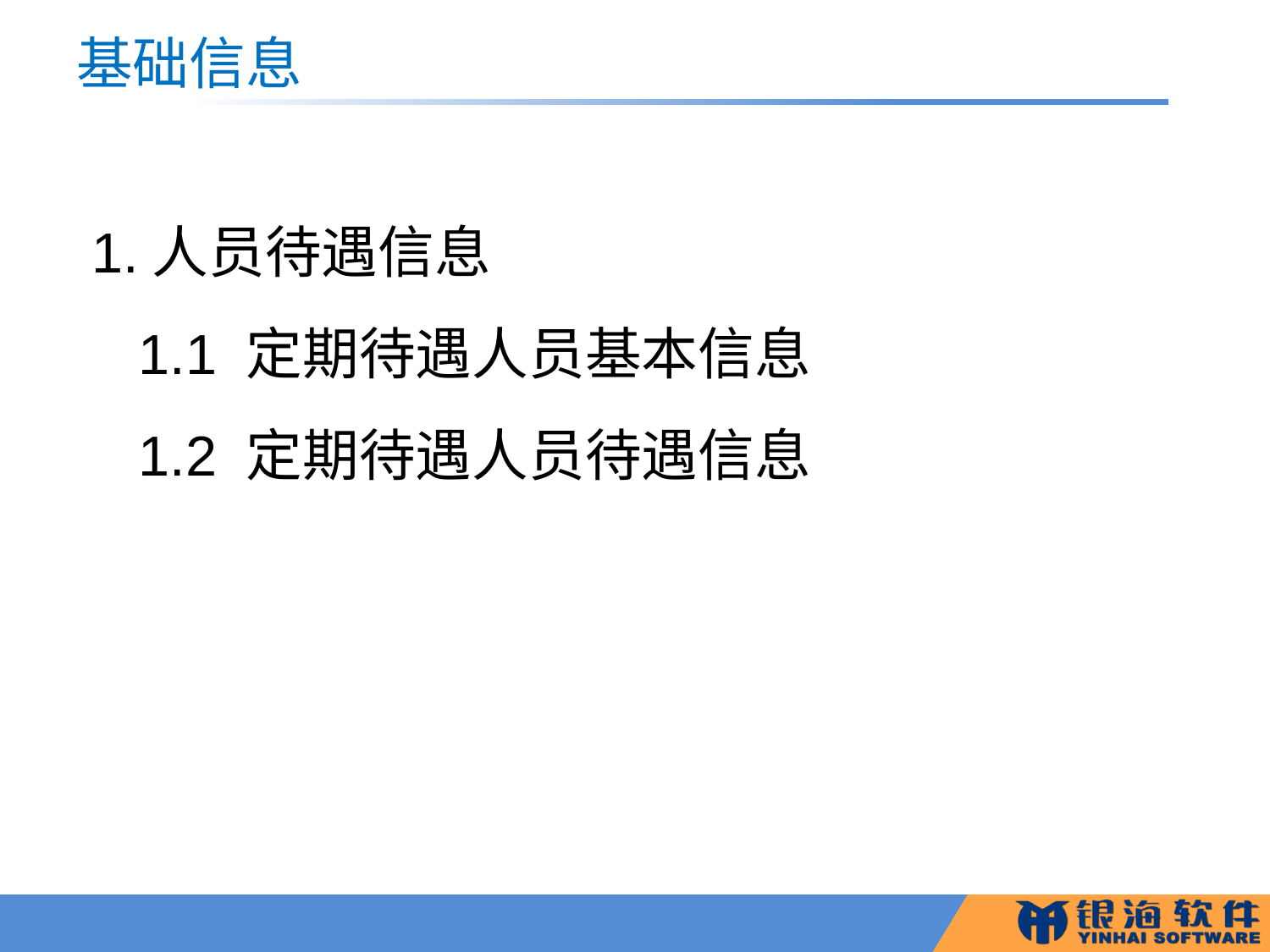

# 基础信息
1.人员待遇信息
   1.1 定期待遇人员基本信息
   1.2 定期待遇人员待遇信息